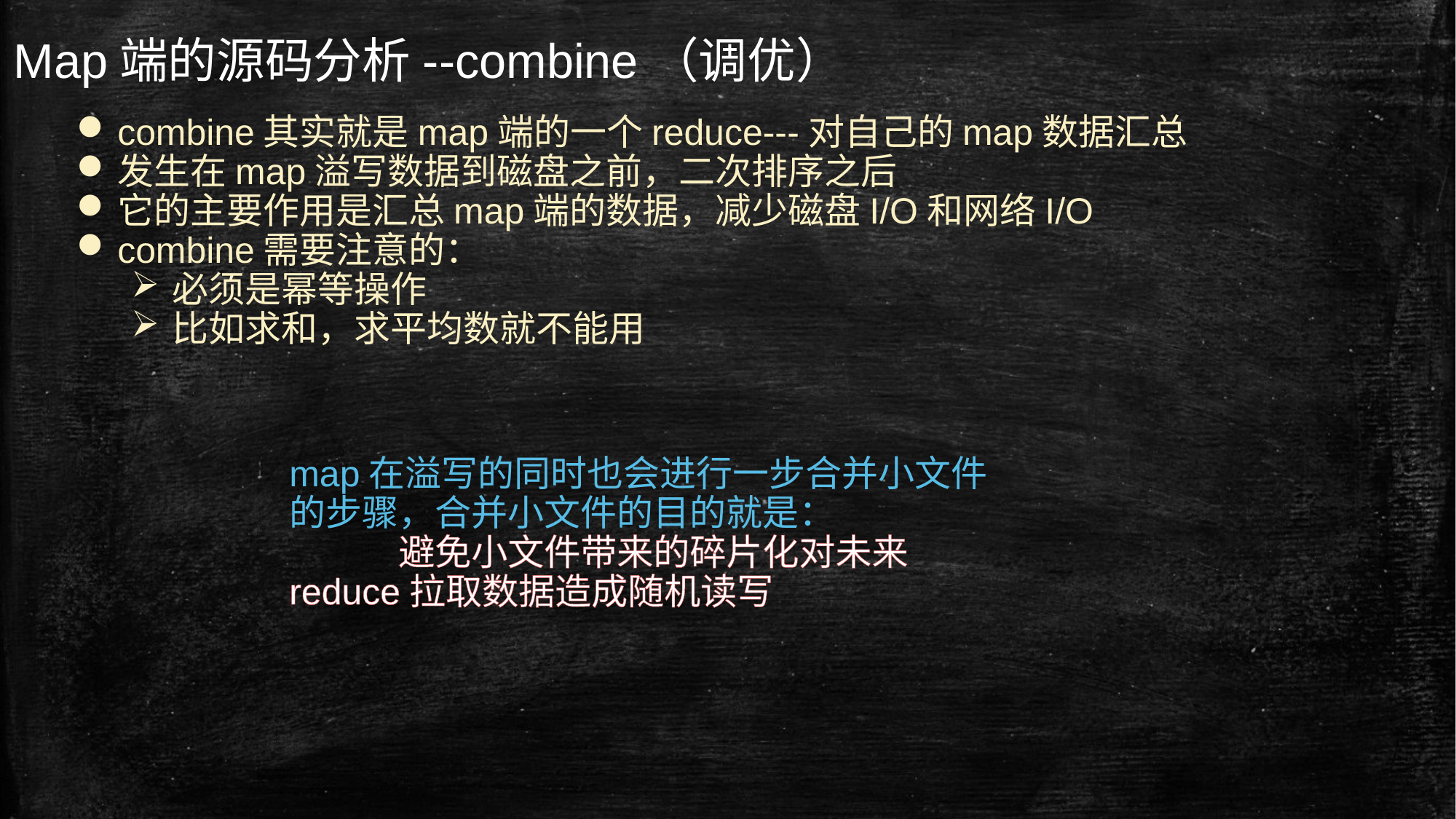

Map端的源码分析--combine（调优）
combine其实就是map端的一个reduce---对自己的map数据汇总
发生在map溢写数据到磁盘之前，二次排序之后
它的主要作用是汇总map端的数据，减少磁盘I/O和网络I/O
combine需要注意的：
必须是幂等操作
比如求和，求平均数就不能用
map在溢写的同时也会进行一步合并小文件的步骤，合并小文件的目的就是：
	避免小文件带来的碎片化对未来reduce拉取数据造成随机读写